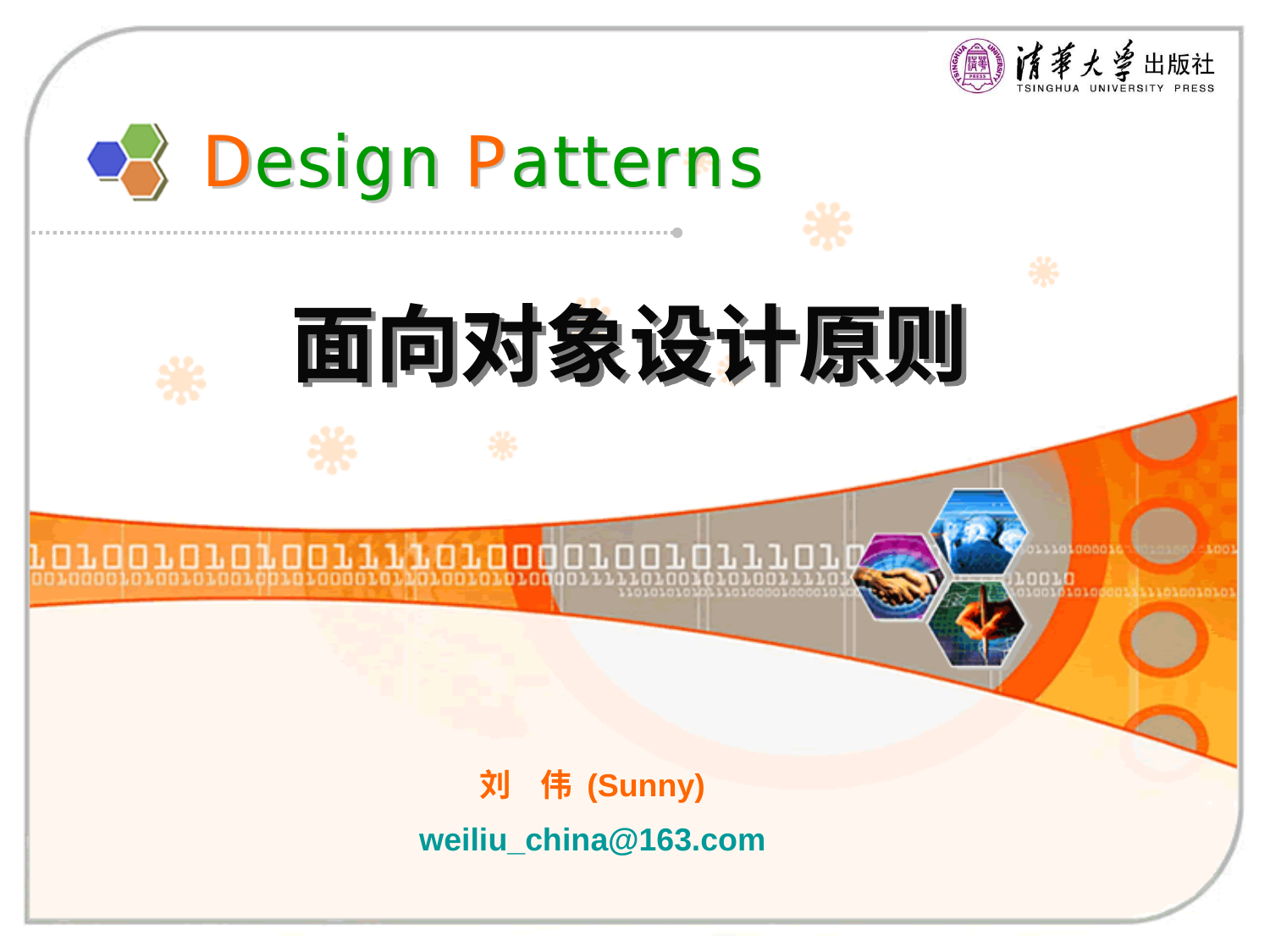

# Design Patterns
面向对象设计原则
刘    伟 (Sunny)
weiliu_china@163.com